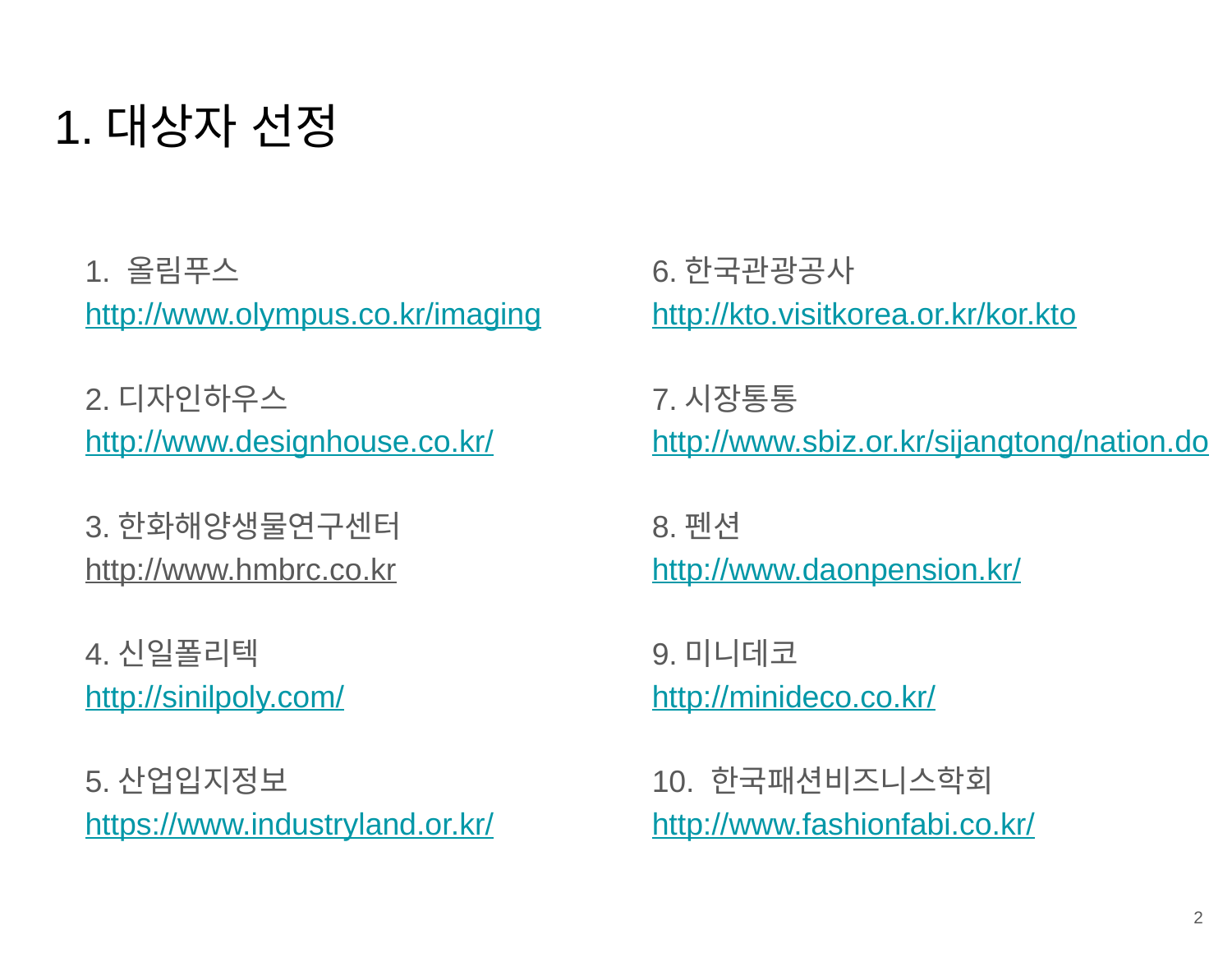

# 1.대상자 선정
1. 올림푸스
http://www.olympus.co.kr/imaging

2.디자인하우스
http://www.designhouse.co.kr/

3.한화해양생물연구센터
http://www.hmbrc.co.kr
4.신일폴리텍
http://sinilpoly.com/

5.산업입지정보   https://www.industryland.or.kr/
6.한국관광공사   http://kto.visitkorea.or.kr/kor.kto

7.시장통통         http://www.sbiz.or.kr/sijangtong/nation.do

8.펜션               http://www.daonpension.kr/
9.미니데코
http://minideco.co.kr/

10. 한국패션비즈니스학회    http://www.fashionfabi.co.kr/
2